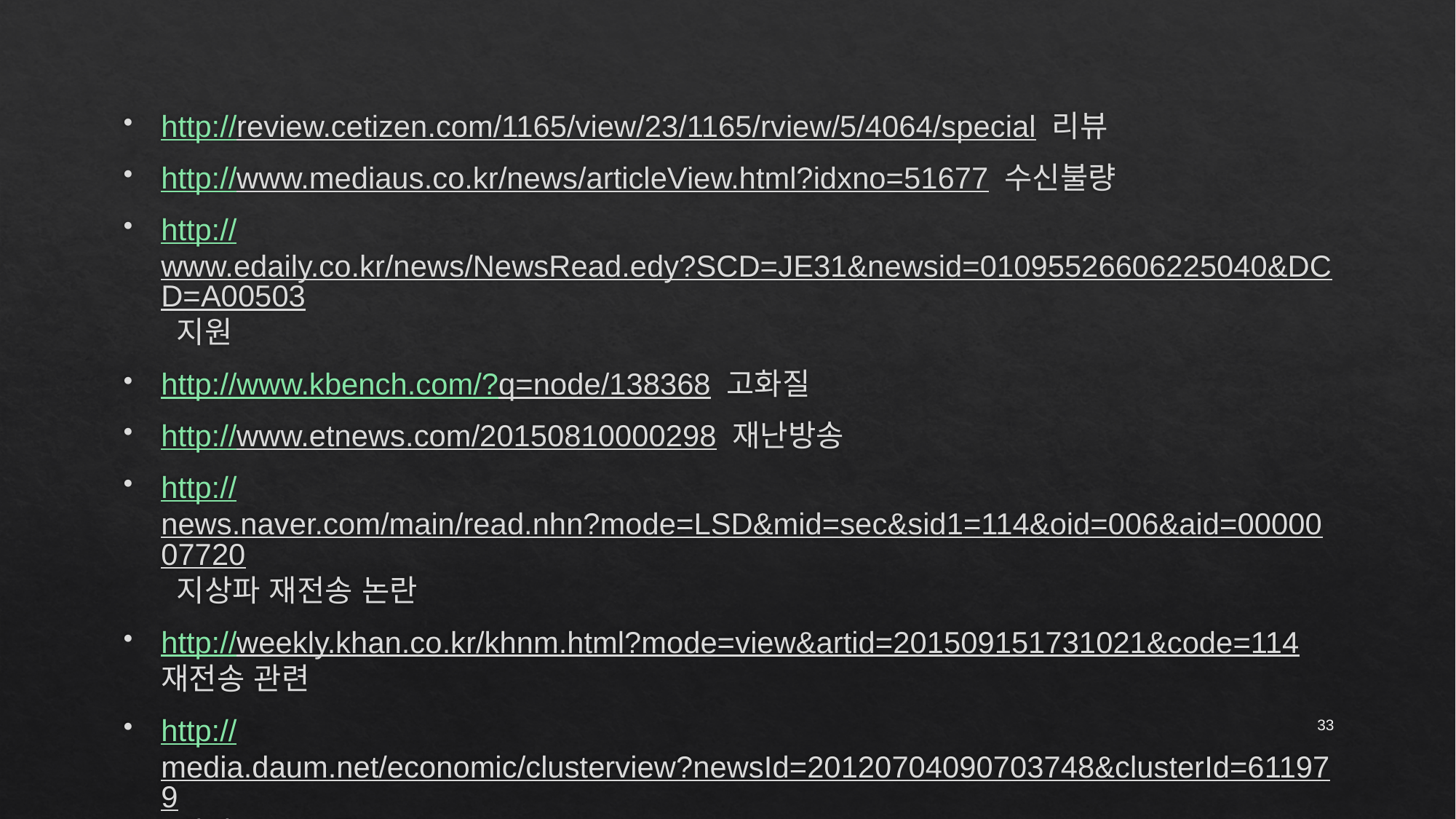

http://review.cetizen.com/1165/view/23/1165/rview/5/4064/special 리뷰
http://www.mediaus.co.kr/news/articleView.html?idxno=51677 수신불량
http://www.edaily.co.kr/news/NewsRead.edy?SCD=JE31&newsid=01095526606225040&DCD=A00503 지원
http://www.kbench.com/?q=node/138368 고화질
http://www.etnews.com/20150810000298 재난방송
http://news.naver.com/main/read.nhn?mode=LSD&mid=sec&sid1=114&oid=006&aid=0000007720 지상파 재전송 논란
http://weekly.khan.co.kr/khnm.html?mode=view&artid=201509151731021&code=114 재전송 관련
http://media.daum.net/economic/clusterview?newsId=20120704090703748&clusterId=611979 위성 DMB 종료
33